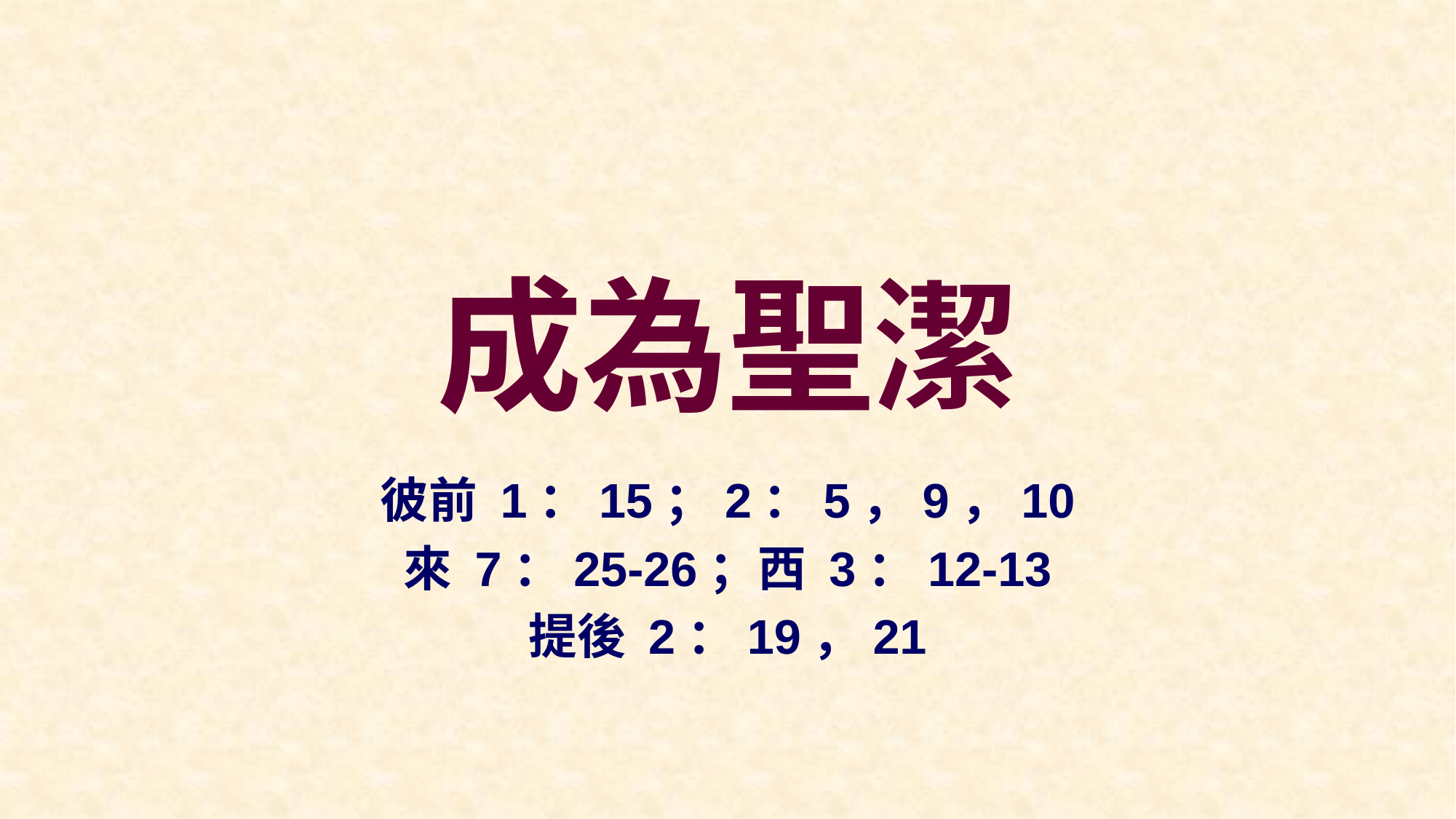

# 成為聖潔
彼前 1：15；2：5，9，10
來 7：25-26；西 3：12-13
提後 2：19，21